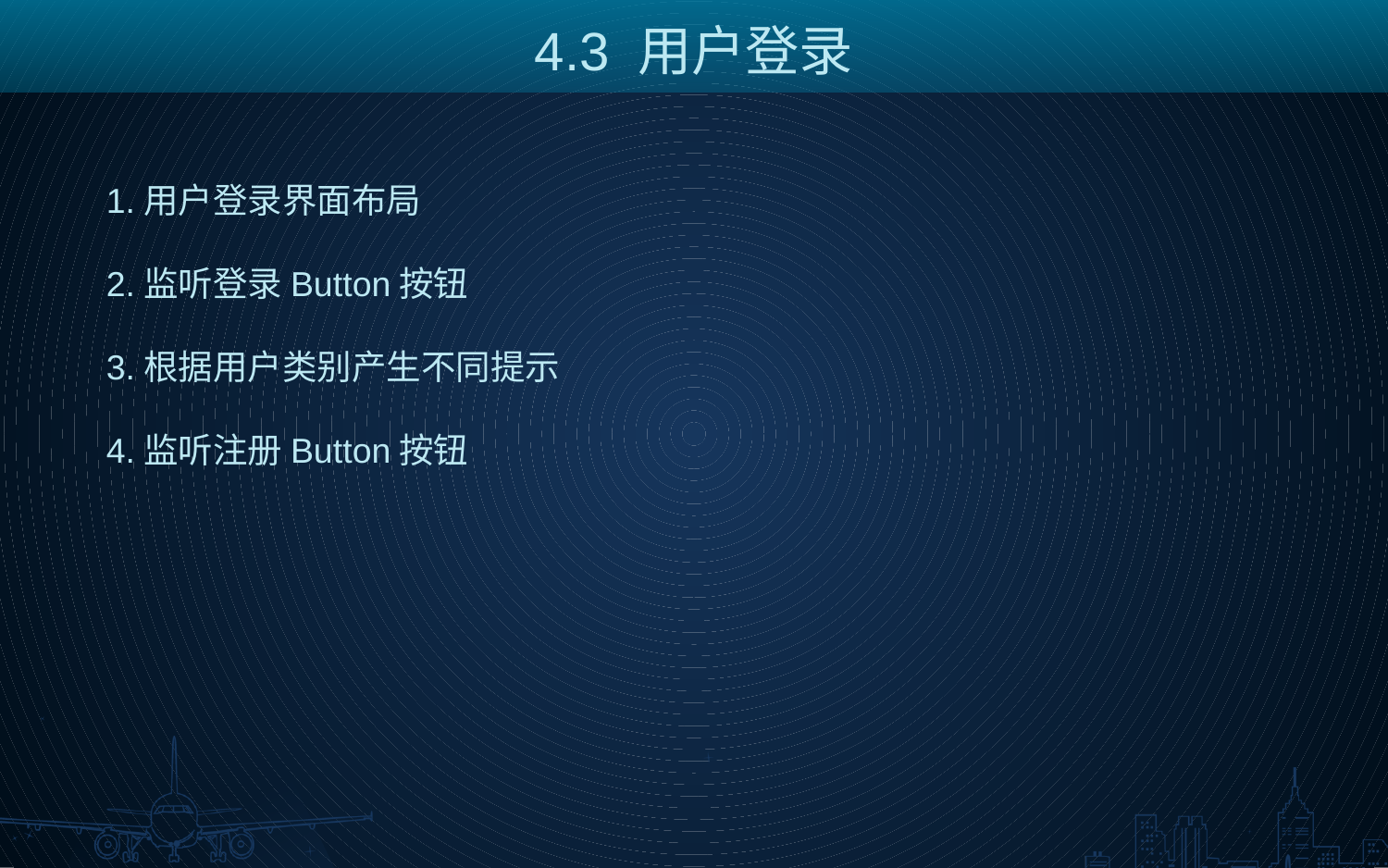

4.3 用户登录
1.用户登录界面布局

2.监听登录Button按钮

3.根据用户类别产生不同提示

4.监听注册Button按钮